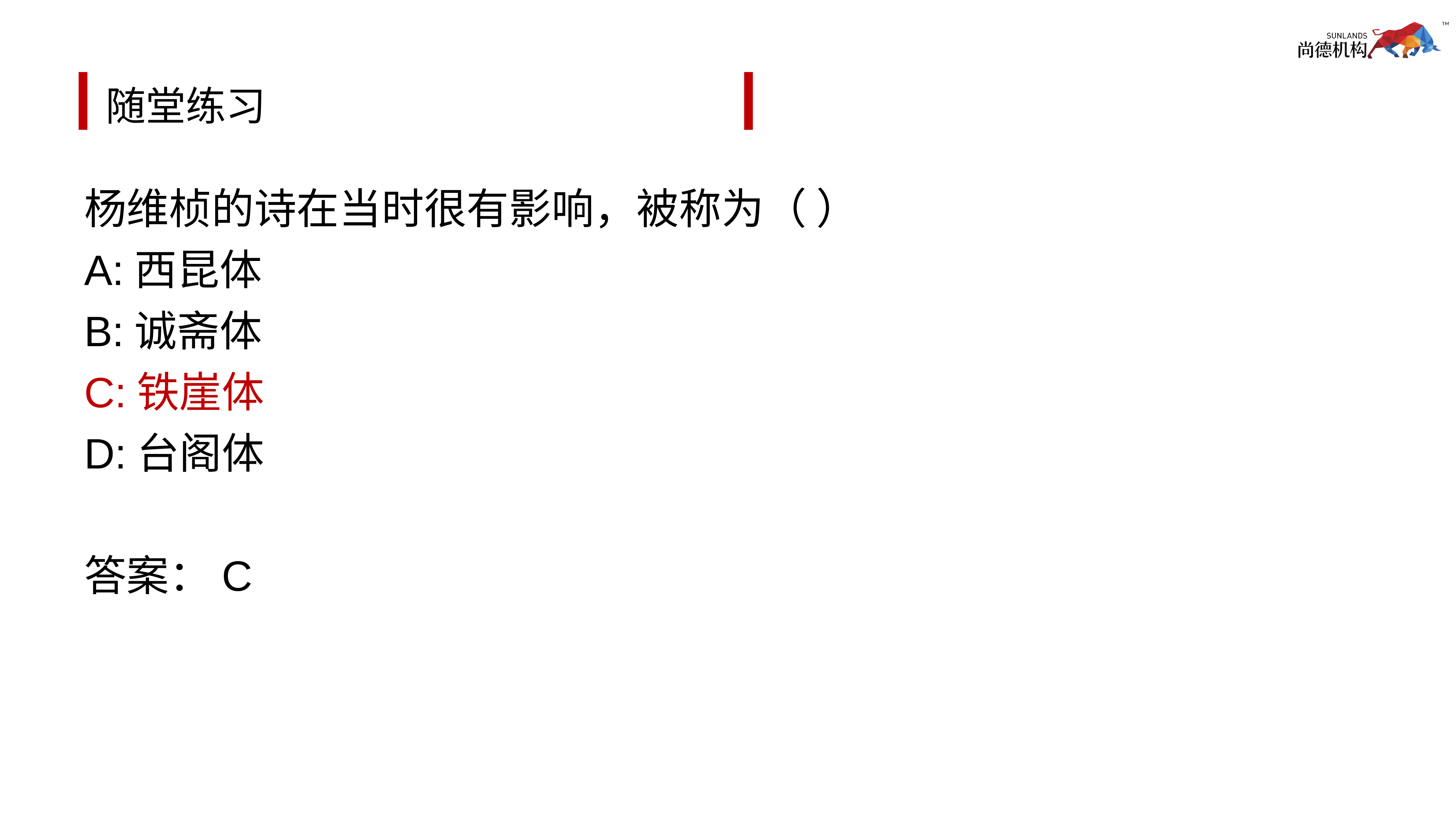

# 随堂练习
杨维桢的诗在当时很有影响，被称为（ ）
A:西昆体
B:诚斋体
C:铁崖体
D:台阁体

答案：C